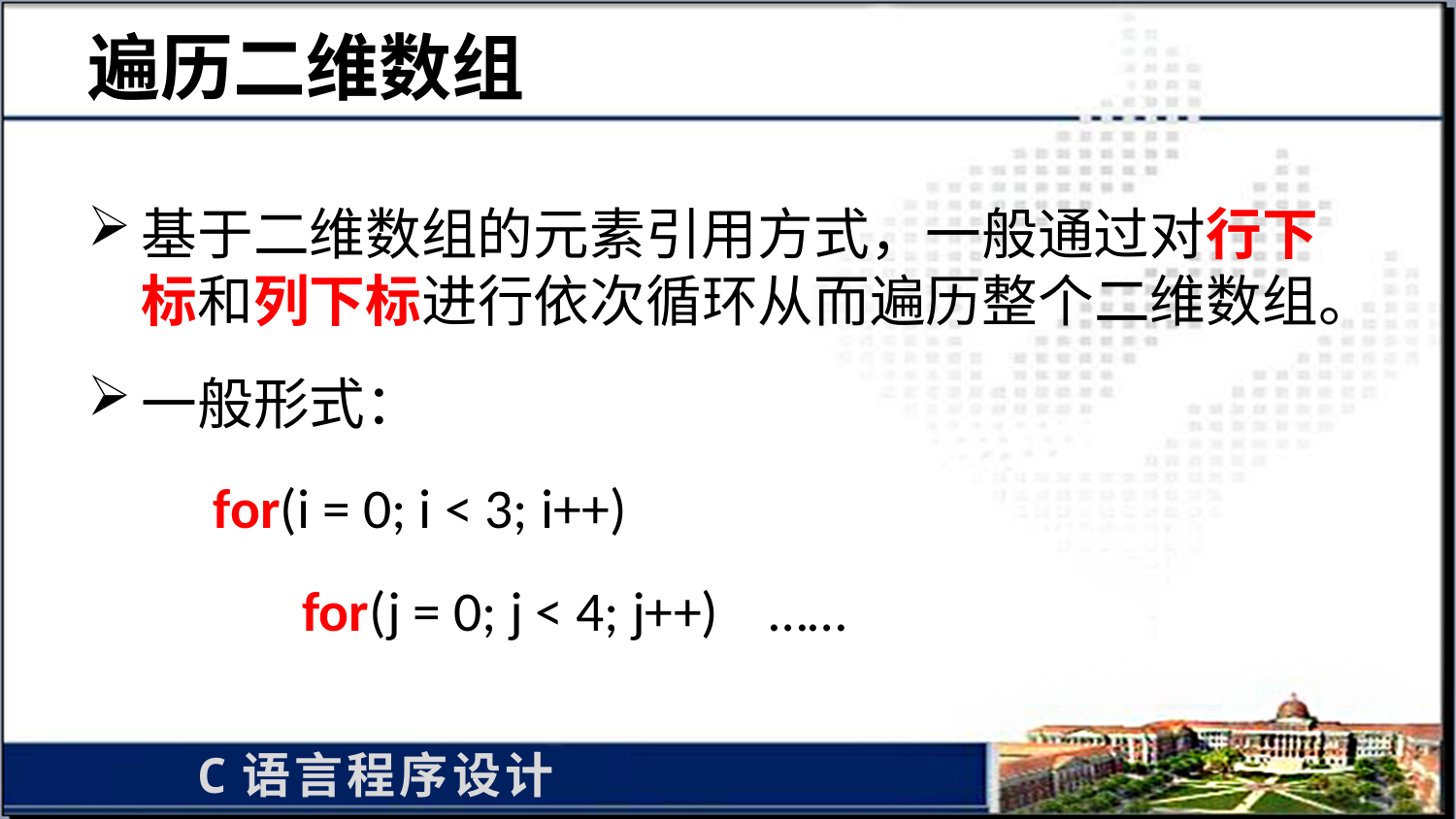

# 遍历二维数组
基于二维数组的元素引用方式，一般通过对行下标和列下标进行依次循环从而遍历整个二维数组。
一般形式：
          for(i = 0; i < 3; i++)
                 for(j = 0; j < 4; j++)    ……